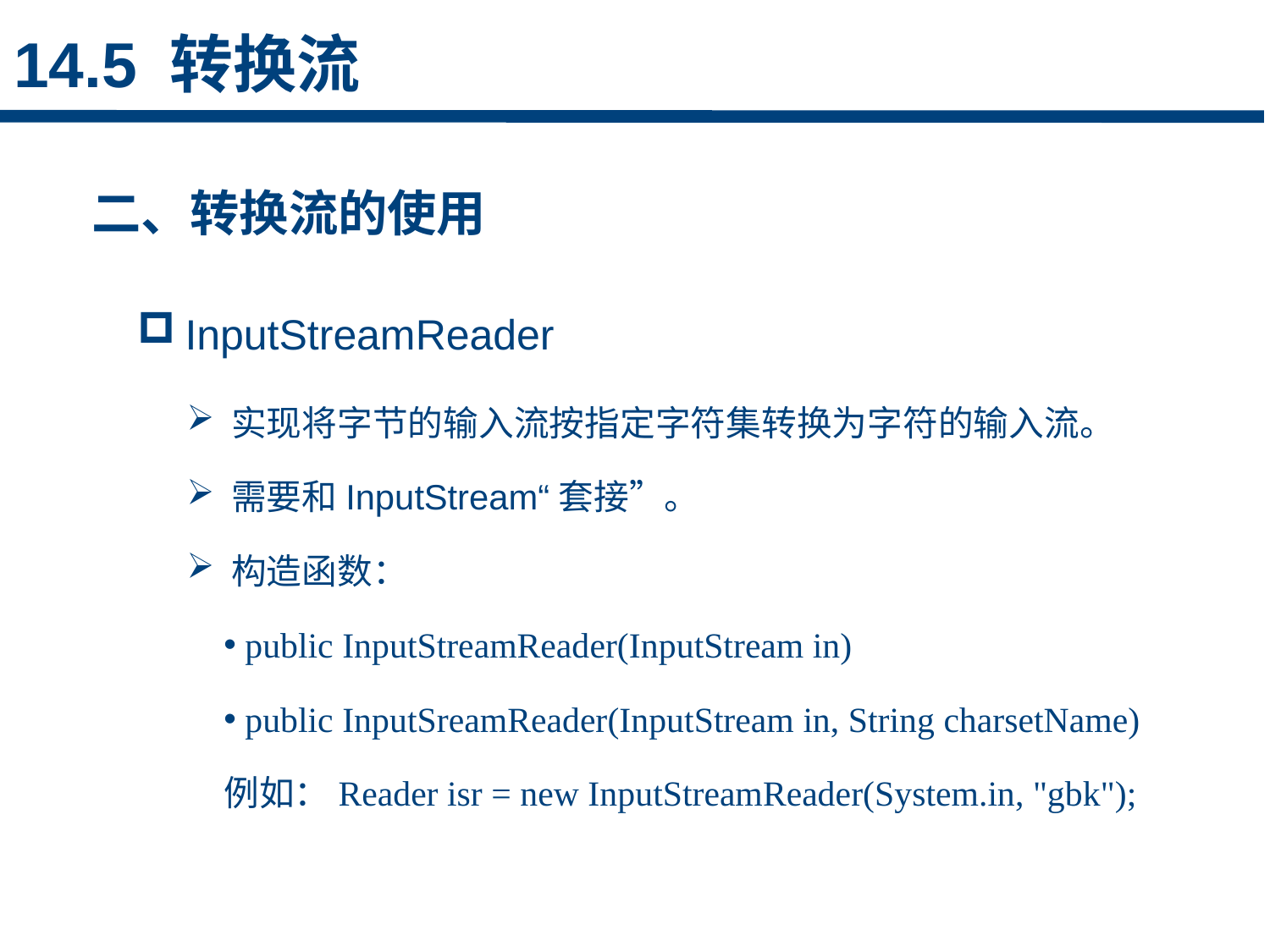

14.5 转换流
二、转换流的使用
点击添加文本
InputStreamReader
 实现将字节的输入流按指定字符集转换为字符的输入流。
 需要和InputStream“套接”。
 构造函数：
 public InputStreamReader(InputStream in)
 public InputSreamReader(InputStream in, String charsetName)
例如：Reader isr = new InputStreamReader(System.in, "gbk");

点击添加文本
点击添加文本
点击添加文本